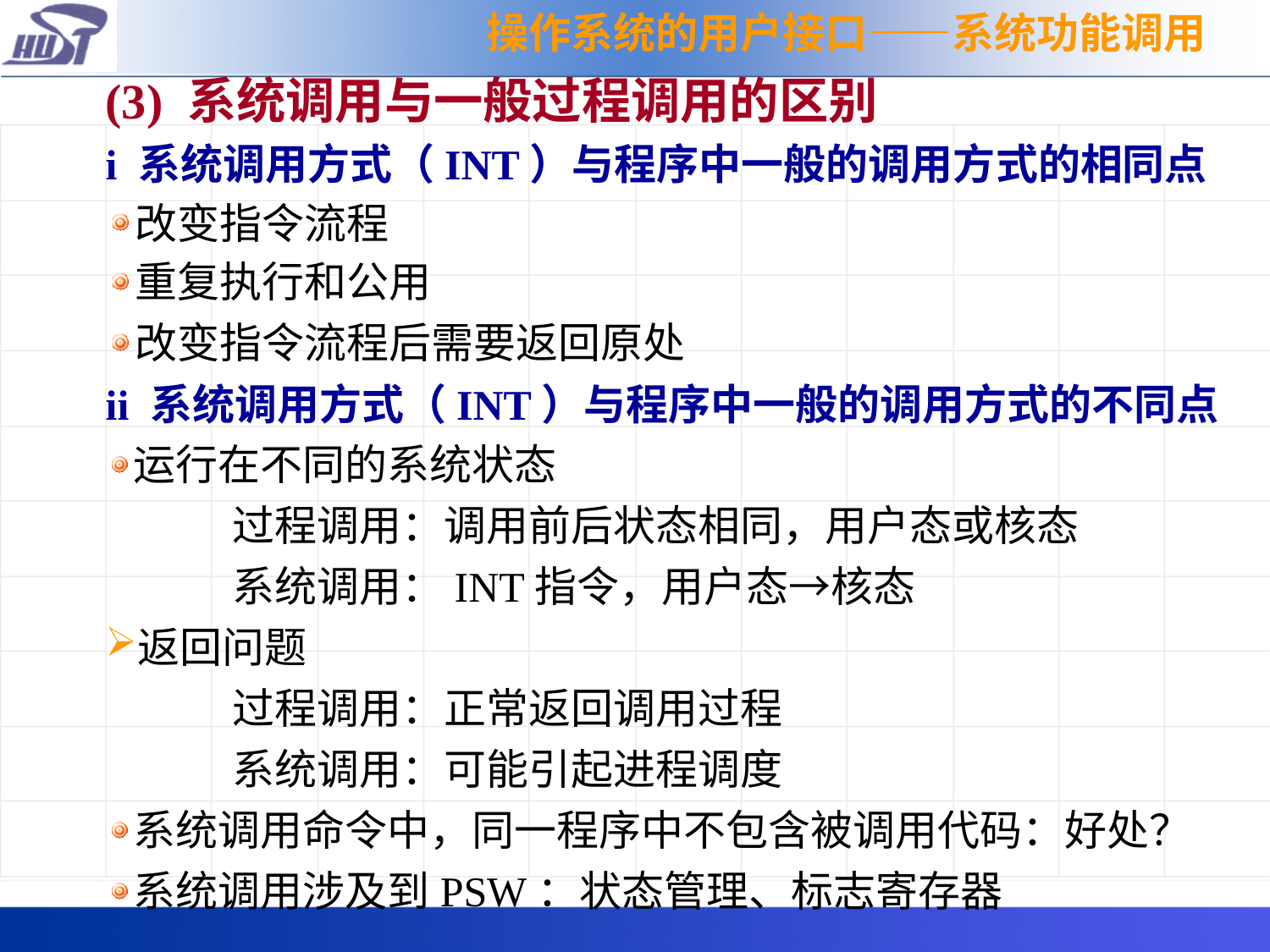

操作系统的用户接口——系统功能调用
(3) 系统调用与一般过程调用的区别
i 系统调用方式（INT）与程序中一般的调用方式的相同点
改变指令流程
重复执行和公用
改变指令流程后需要返回原处
ii 系统调用方式（INT）与程序中一般的调用方式的不同点
运行在不同的系统状态
	过程调用：调用前后状态相同，用户态或核态
	系统调用：INT指令，用户态→核态
返回问题
	过程调用：正常返回调用过程
	系统调用：可能引起进程调度
系统调用命令中，同一程序中不包含被调用代码：好处？
系统调用涉及到PSW：状态管理、标志寄存器